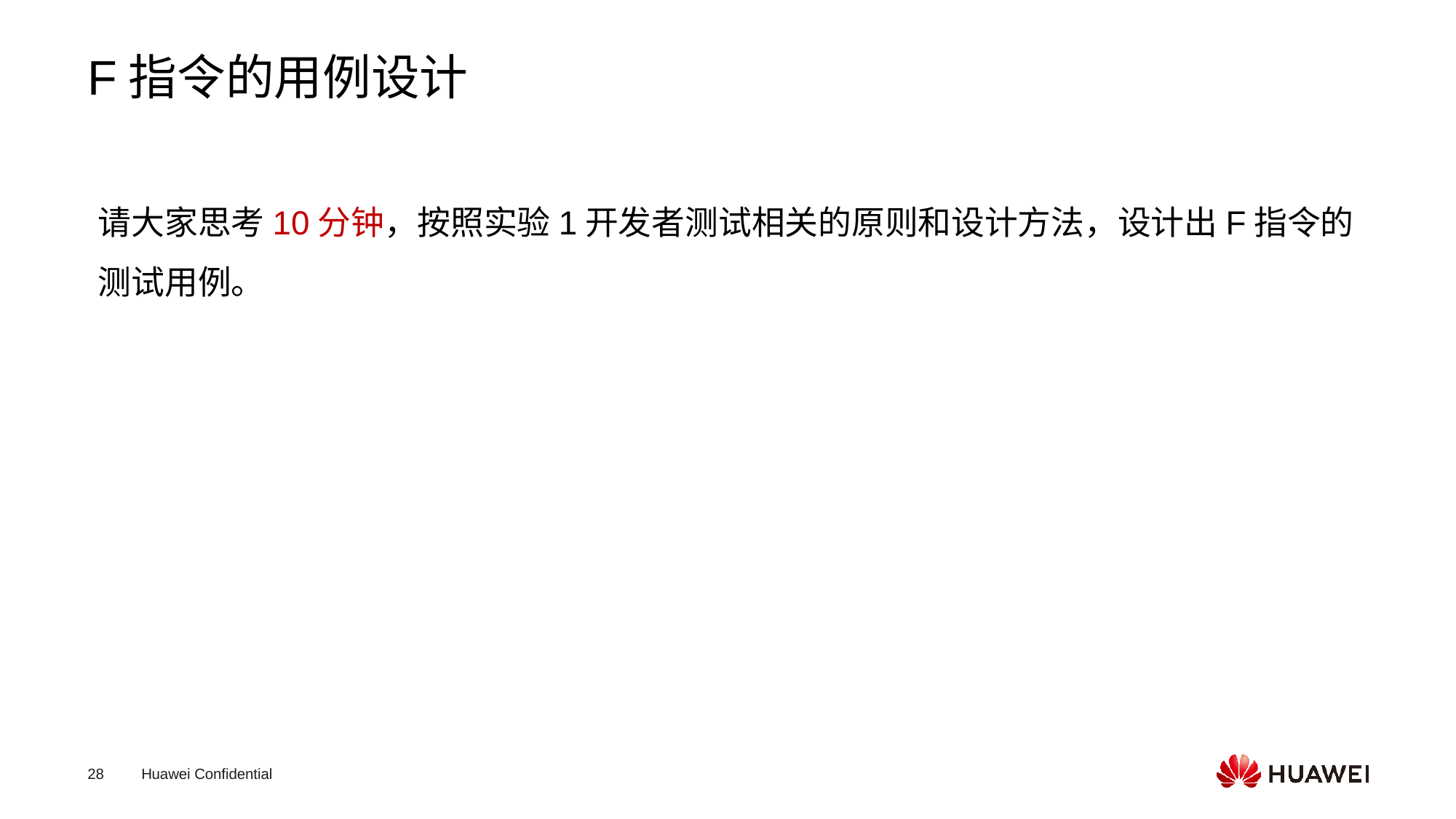

# F指令的用例设计
请大家思考10分钟，按照实验1开发者测试相关的原则和设计方法，设计出F指令的测试用例。